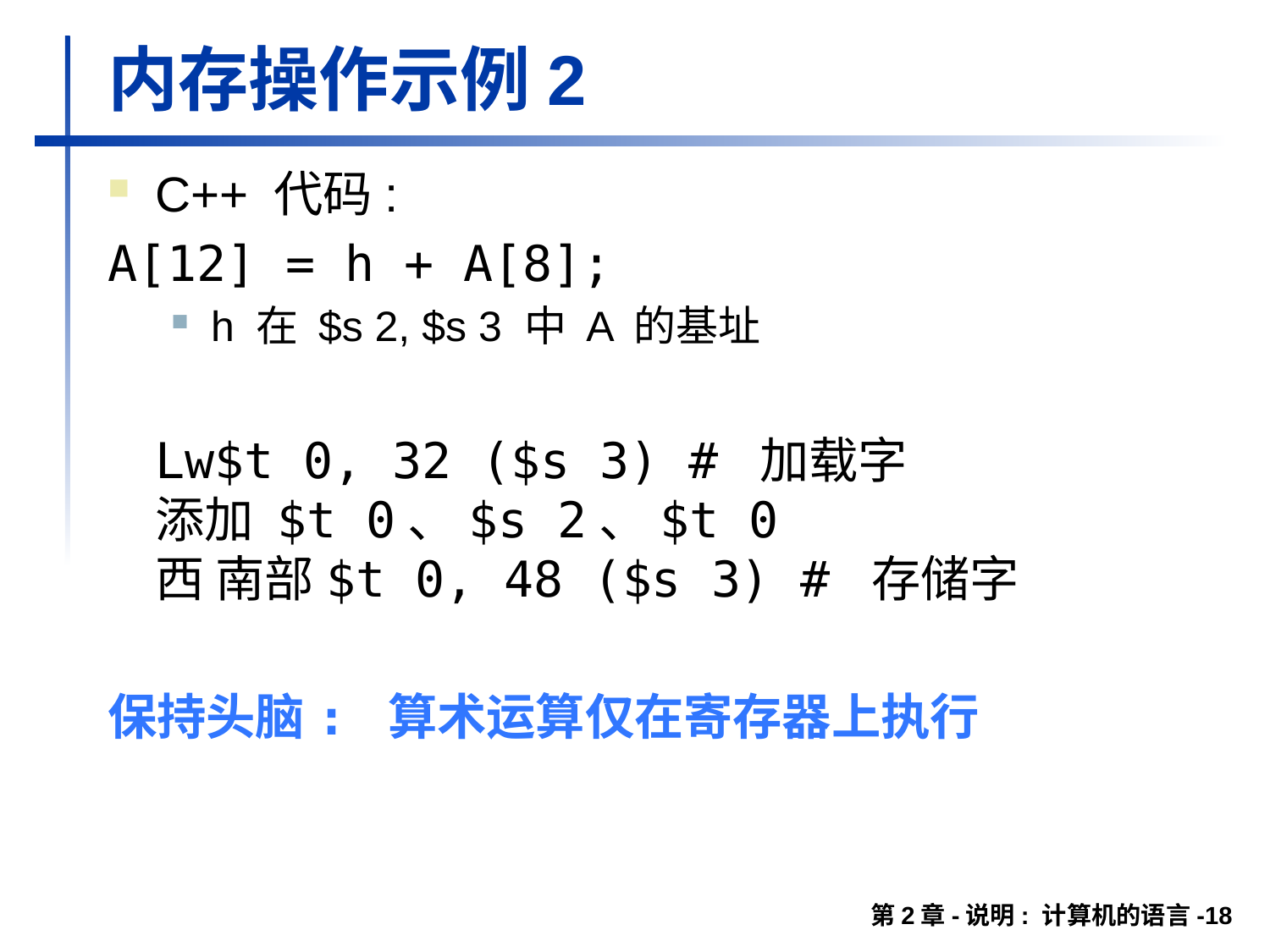

# 内存操作示例2
C++ 代码:
A[12] = h + A[8];
h 在 $s 2, $s 3 中 A 的基址

	Lw$t 0, 32 ($s 3) # 加载字
添加 $t 0、$s 2、$t 0
西 南部$t 0, 48 ($s 3) # 存储字

保持头脑: 算术运算仅在寄存器上执行
第2章-说明: 计算机的语言-18